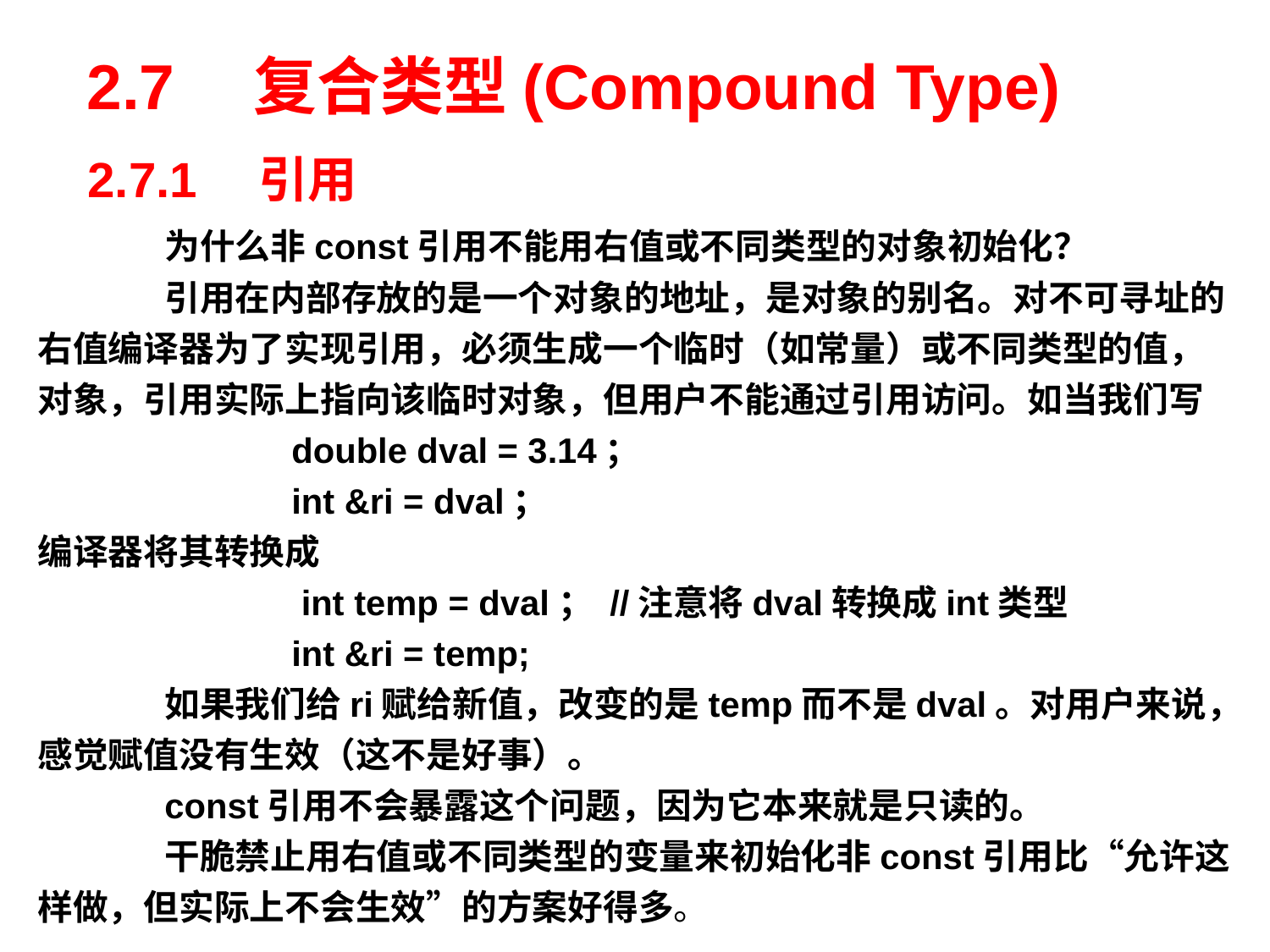

# 2.7　复合类型(Compound Type)
2.7.1　引用
	为什么非const引用不能用右值或不同类型的对象初始化？
	引用在内部存放的是一个对象的地址，是对象的别名。对不可寻址的右值编译器为了实现引用，必须生成一个临时（如常量）或不同类型的值，对象，引用实际上指向该临时对象，但用户不能通过引用访问。如当我们写
    		double dval = 3.14；
 	         	int &ri = dval；
编译器将其转换成
          		 int temp = dval； //注意将dval转换成int类型
             		int &ri = temp;
     	如果我们给ri赋给新值，改变的是temp而不是dval。对用户来说，感觉赋值没有生效（这不是好事）。
	const引用不会暴露这个问题，因为它本来就是只读的。
	干脆禁止用右值或不同类型的变量来初始化非const引用比“允许这样做，但实际上不会生效”的方案好得多。